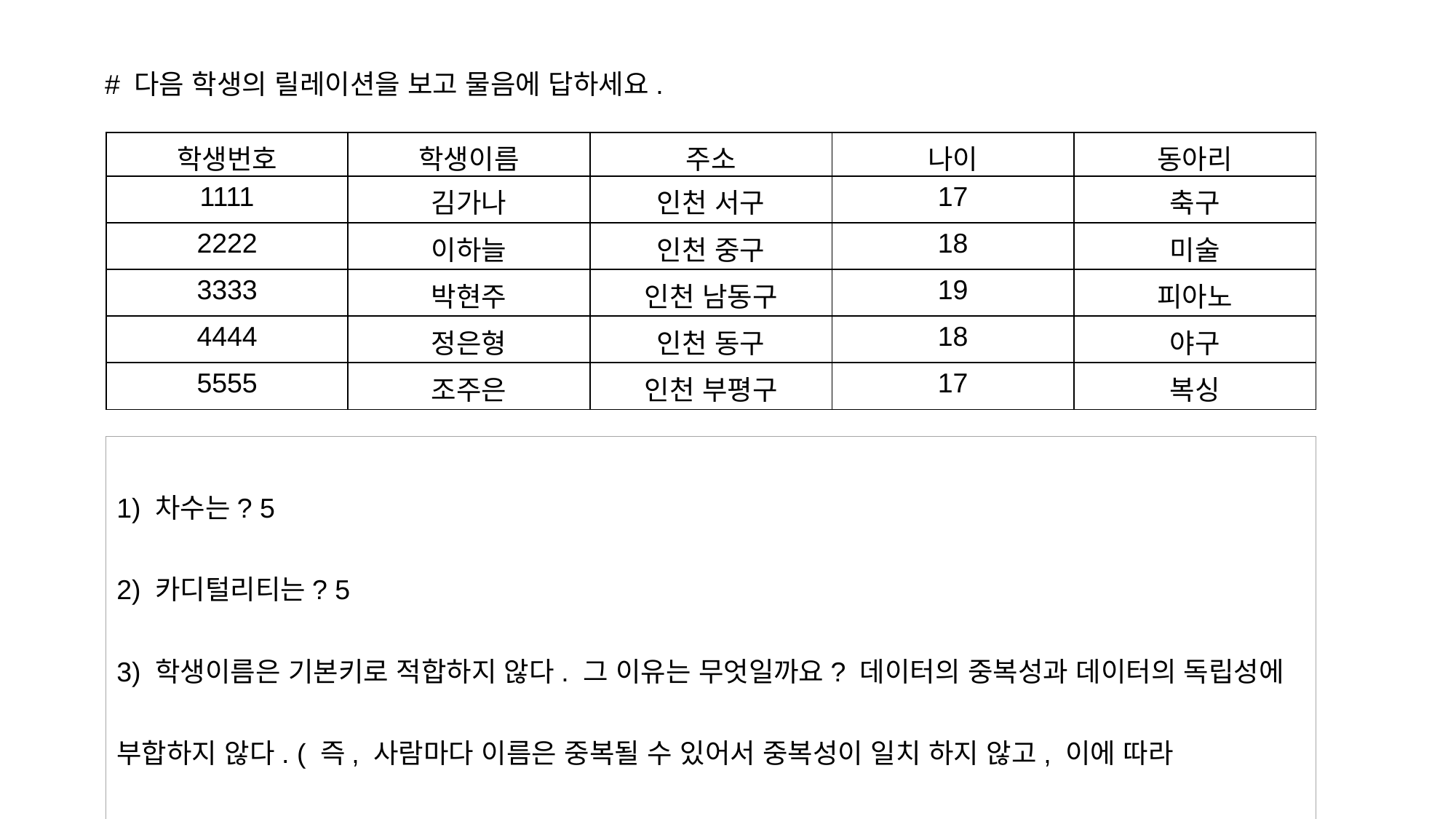

# 다음 학생의 릴레이션을 보고 물음에 답하세요.
| 학생번호 | 학생이름 | 주소 | 나이 | 동아리 |
| --- | --- | --- | --- | --- |
| 1111 | 김가나 | 인천 서구 | 17 | 축구 |
| 2222 | 이하늘 | 인천 중구 | 18 | 미술 |
| 3333 | 박현주 | 인천 남동구 | 19 | 피아노 |
| 4444 | 정은형 | 인천 동구 | 18 | 야구 |
| 5555 | 조주은 | 인천 부평구 | 17 | 복싱 |
1) 차수는? 5
2) 카디털리티는? 5
3) 학생이름은 기본키로 적합하지 않다. 그 이유는 무엇일까요? 데이터의 중복성과 데이터의 독립성에 부합하지 않다. ( 즉, 사람마다 이름은 중복될 수 있어서 중복성이 일치 하지 않고, 이에 따라 독립성또한 부합하지 않다.
4) 기본키는? 학생번호